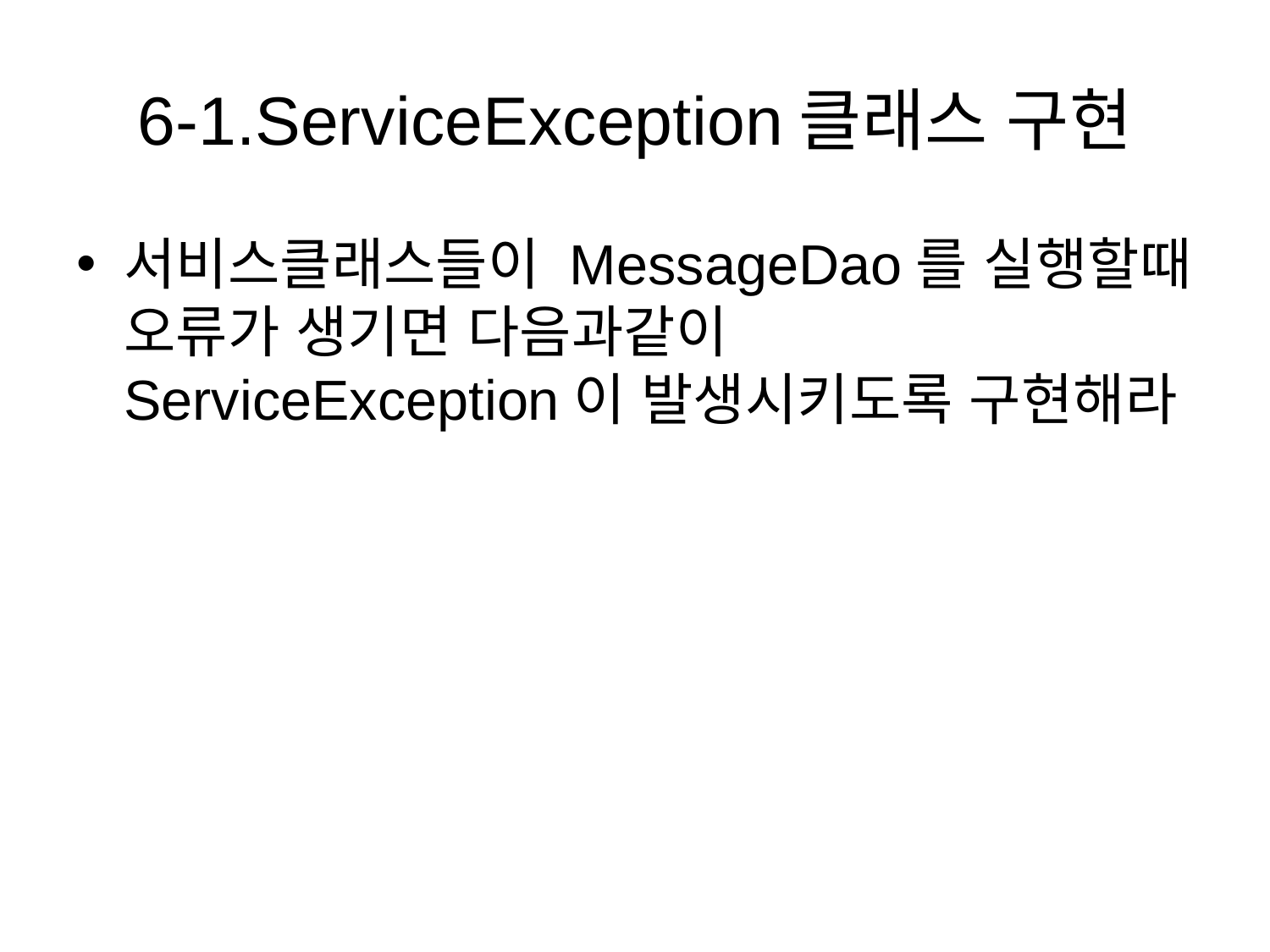

# 6-1.ServiceException클래스 구현
서비스클래스들이 MessageDao를 실행할때 오류가 생기면 다음과같이 ServiceException이 발생시키도록 구현해라